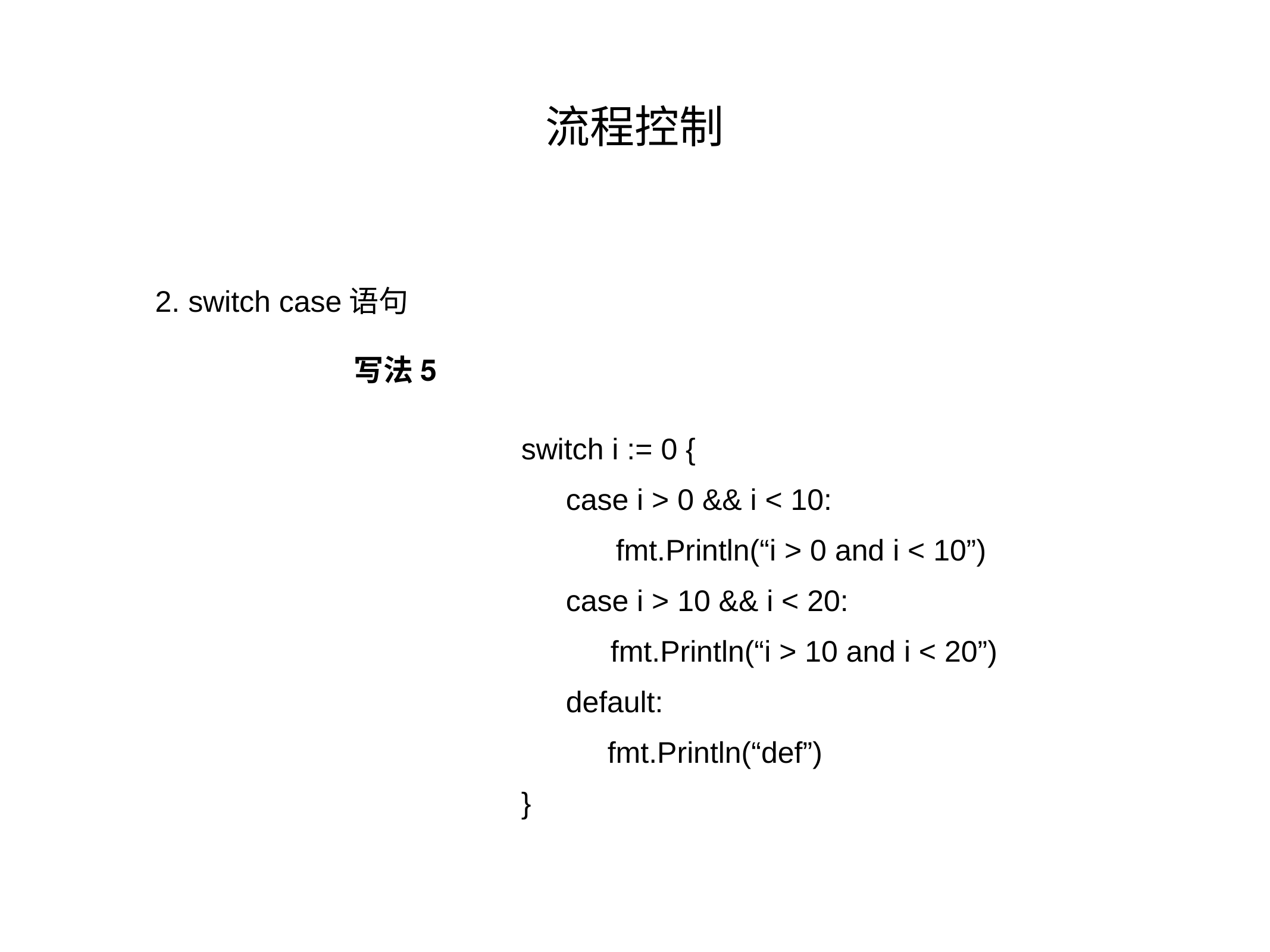

流程控制
2. switch case语句
写法5
switch i := 0 {
case i > 0 && i < 10:
      fmt.Println(“i > 0 and i < 10”)
case i > 10 && i < 20:
fmt.Println(“i > 10 and i < 20”)
default:
     fmt.Println(“def”)
}